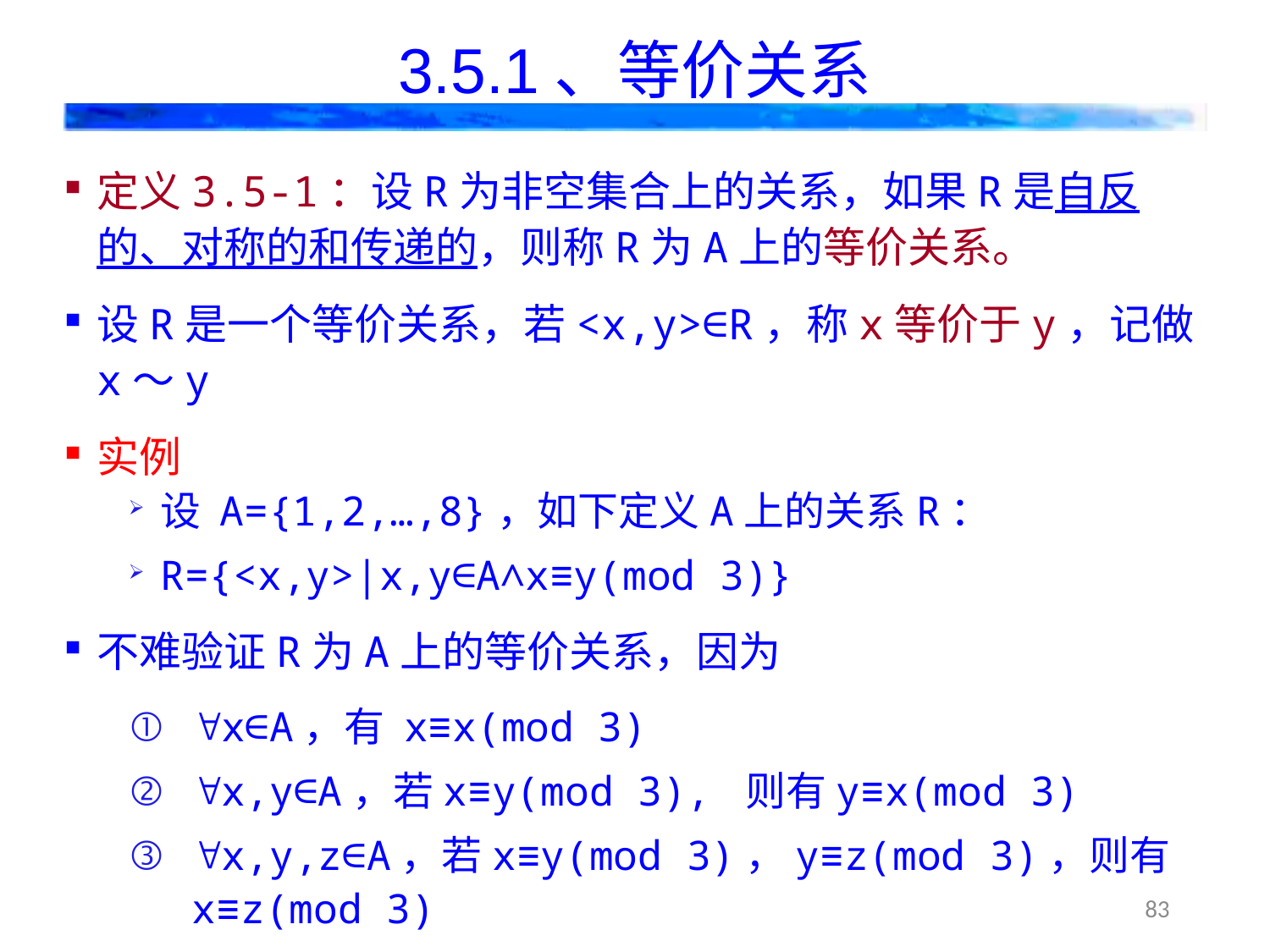

# 3.5.1、等价关系
定义3.5-1：设R为非空集合上的关系，如果R是自反的、对称的和传递的，则称R为A上的等价关系。
设R是一个等价关系，若<x,y>∈R，称x等价于y，记做x～y
实例
设 A={1,2,…,8}，如下定义A上的关系R：
R={<x,y>|x,y∈A∧x≡y(mod 3)}
不难验证R为A上的等价关系，因为
∀x∈A，有 x≡x(mod 3)
∀x,y∈A，若x≡y(mod 3), 则有y≡x(mod 3)
∀x,y,z∈A，若x≡y(mod 3)，y≡z(mod 3)，则有x≡z(mod 3)
83